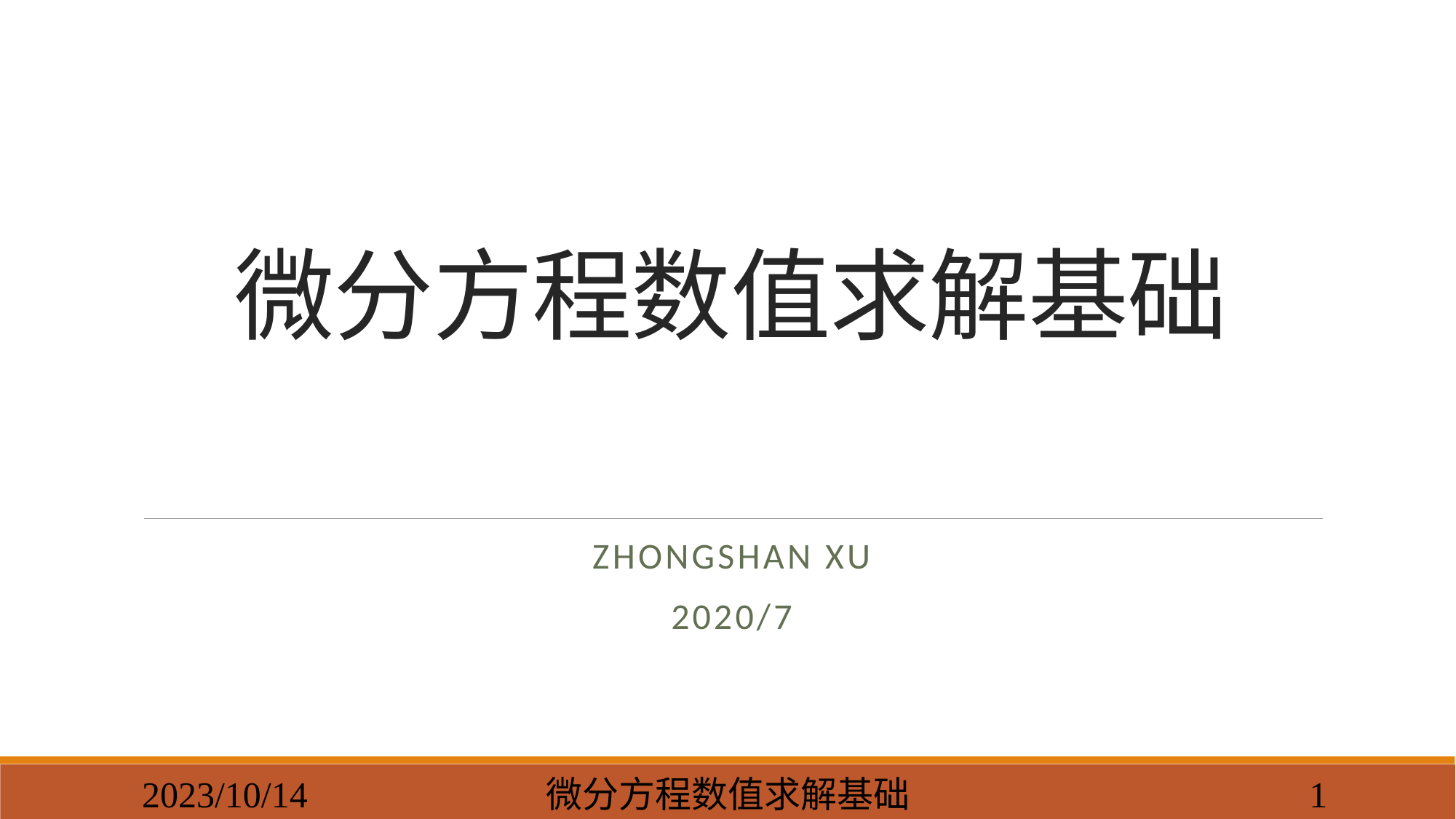

# 微分方程数值求解基础
Zhongshan Xu
2020/7
2023/10/14
微分方程数值求解基础
1